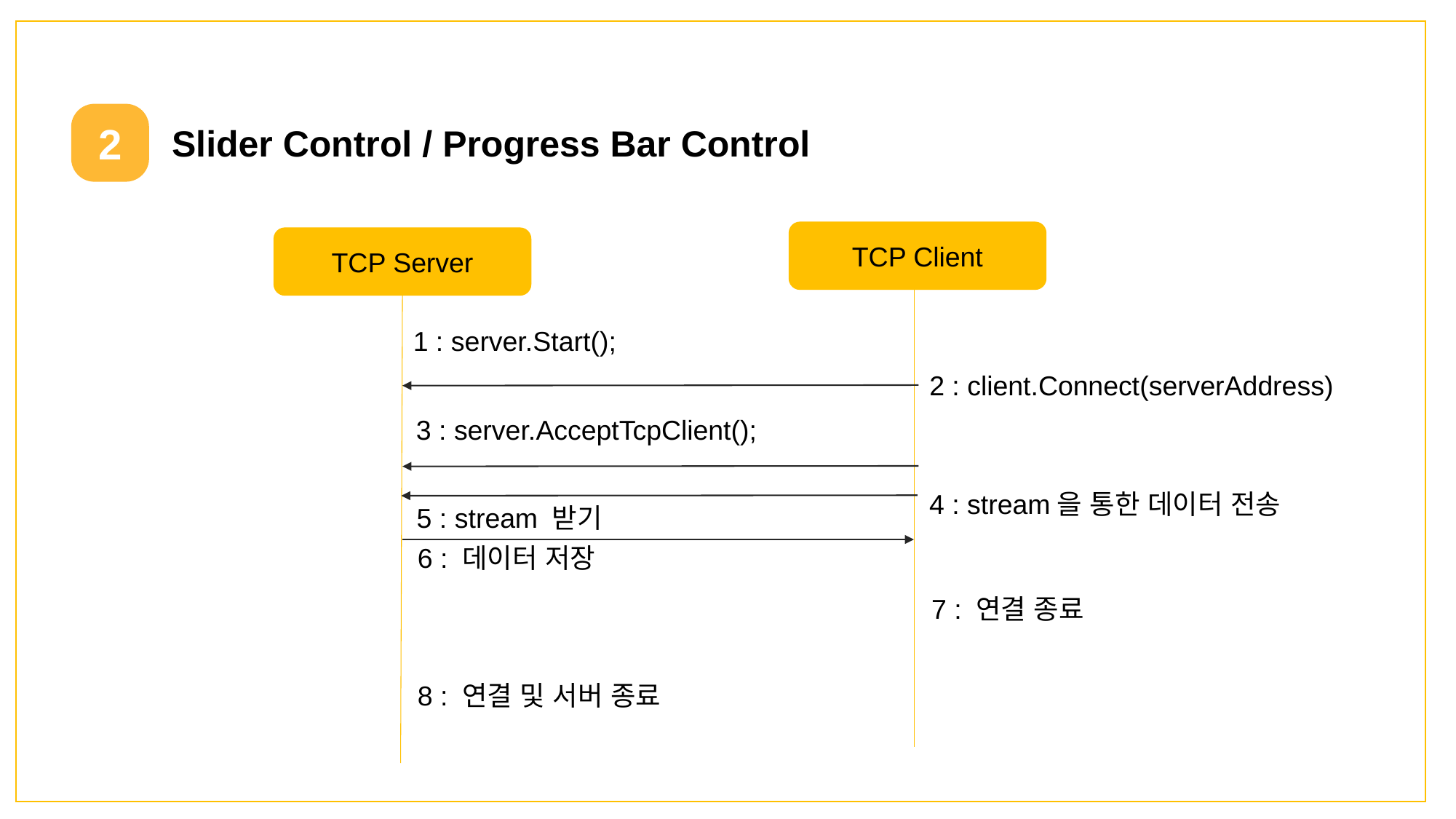

2
Slider Control / Progress Bar Control
TCP Client
TCP Server
1 : server.Start();
2 : client.Connect(serverAddress)
3 : server.AcceptTcpClient();
4 : stream을 통한 데이터 전송
5 : stream 받기
6 : 데이터 저장
7 : 연결 종료
8 : 연결 및 서버 종료